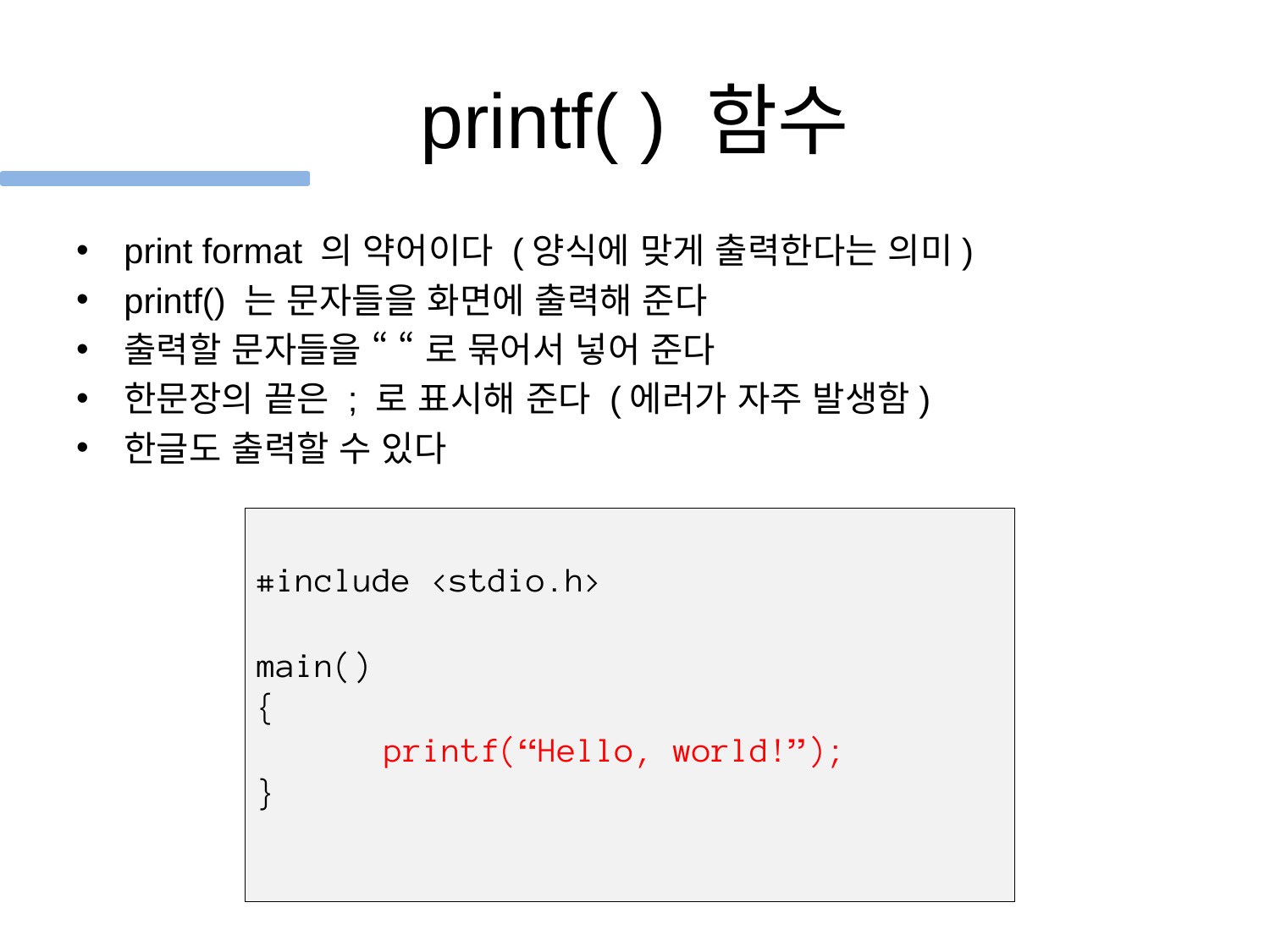

# printf( ) 함수

print format 의 약어이다 (양식에 맞게 출력한다는 의미)
printf() 는 문자들을 화면에 출력해 준다
출력할 문자들을 “ “ 로 묶어서 넣어 준다
한문장의 끝은 ; 로 표시해 준다 (에러가 자주 발생함)
한글도 출력할 수 있다

#include <stdio.h>

main()
{
	printf(“Hello, world!”);
}